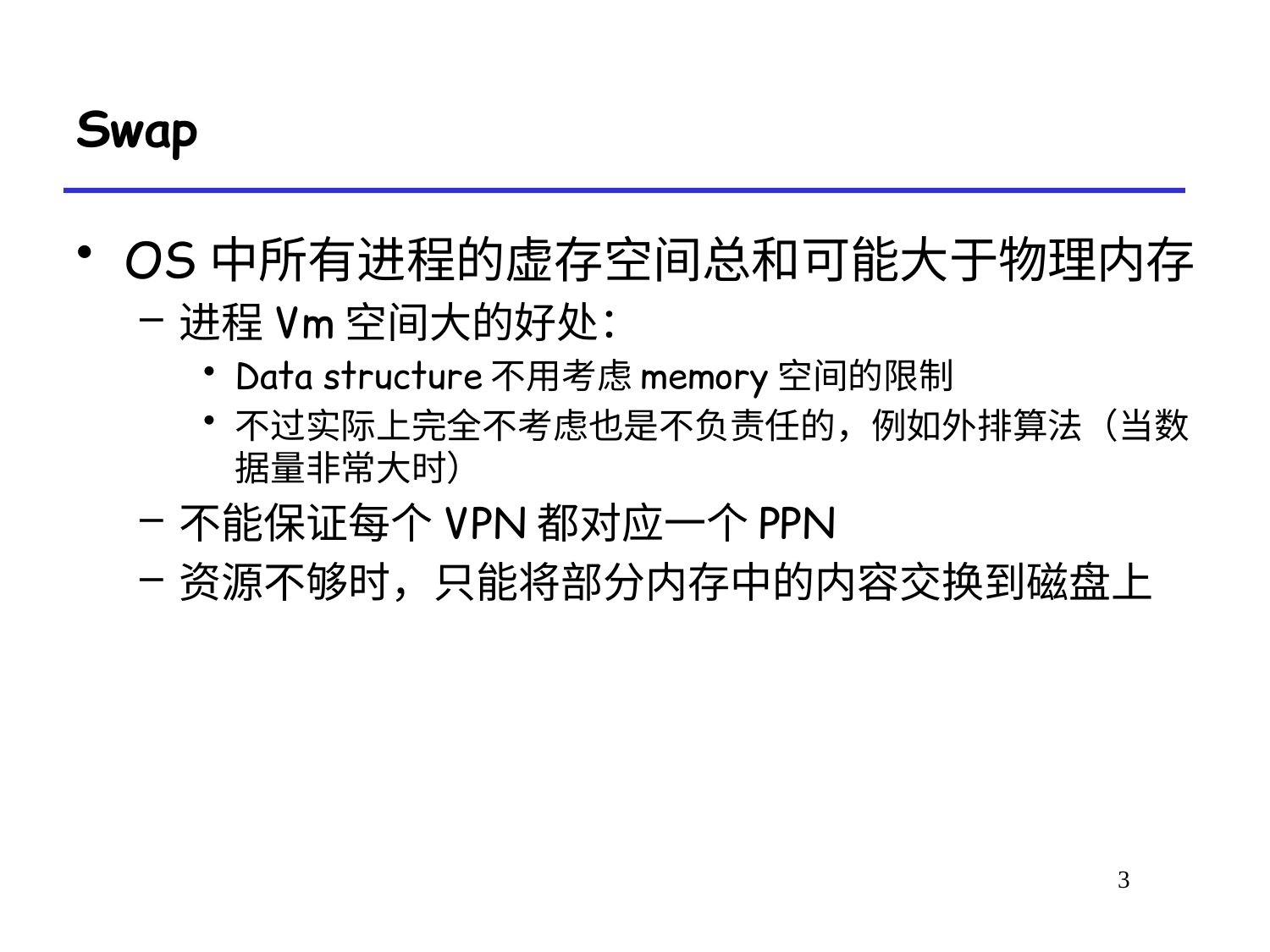

# Swap
OS中所有进程的虚存空间总和可能大于物理内存
进程Vm空间大的好处：
Data structure不用考虑memory空间的限制
不过实际上完全不考虑也是不负责任的，例如外排算法（当数据量非常大时）
不能保证每个VPN都对应一个PPN
资源不够时，只能将部分内存中的内容交换到磁盘上
3